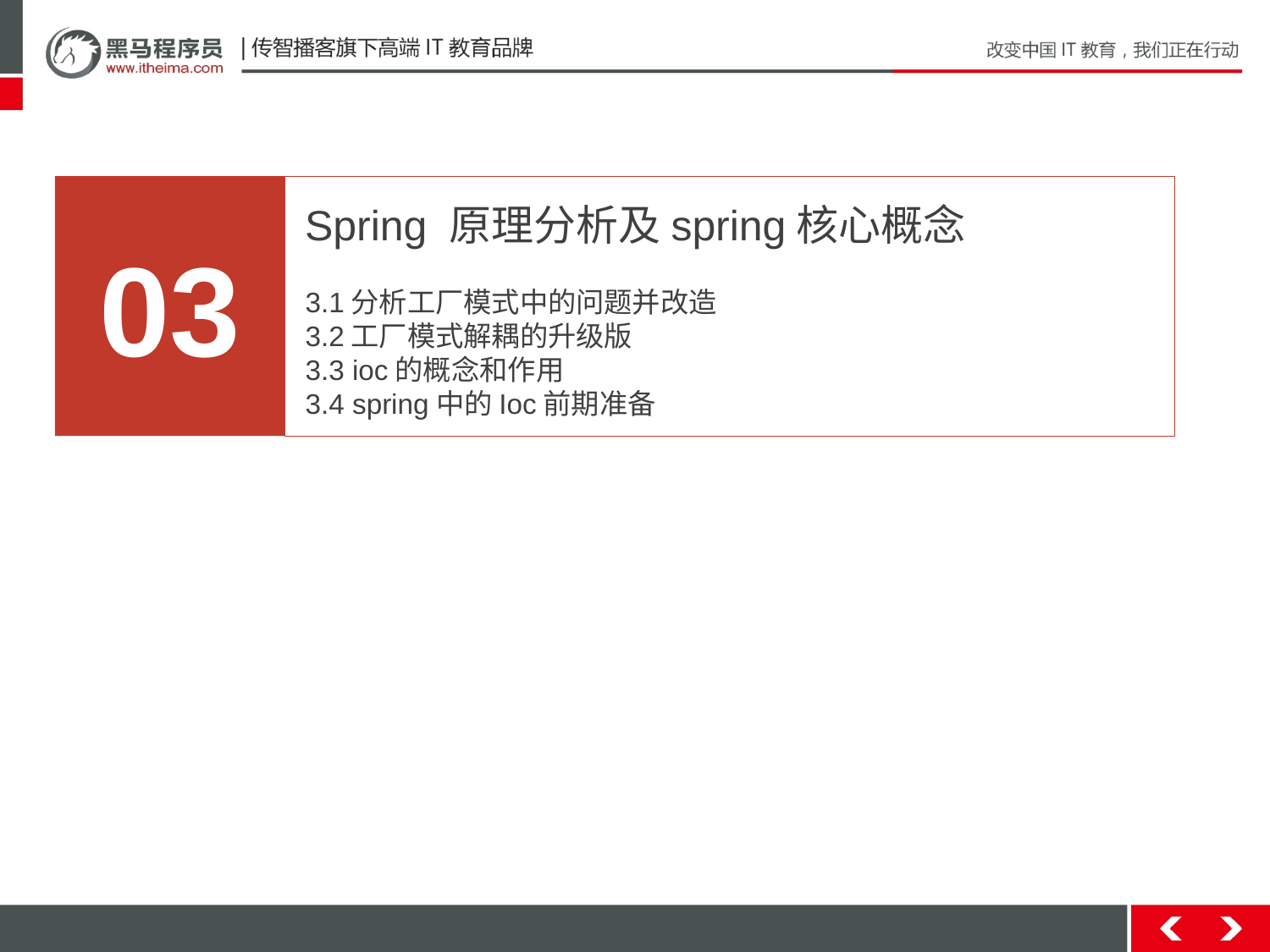

03

Spring 原理分析及spring核心概念
3.1分析工厂模式中的问题并改造
3.2工厂模式解耦的升级版
3.3 ioc的概念和作用
3.4 spring中的Ioc前期准备